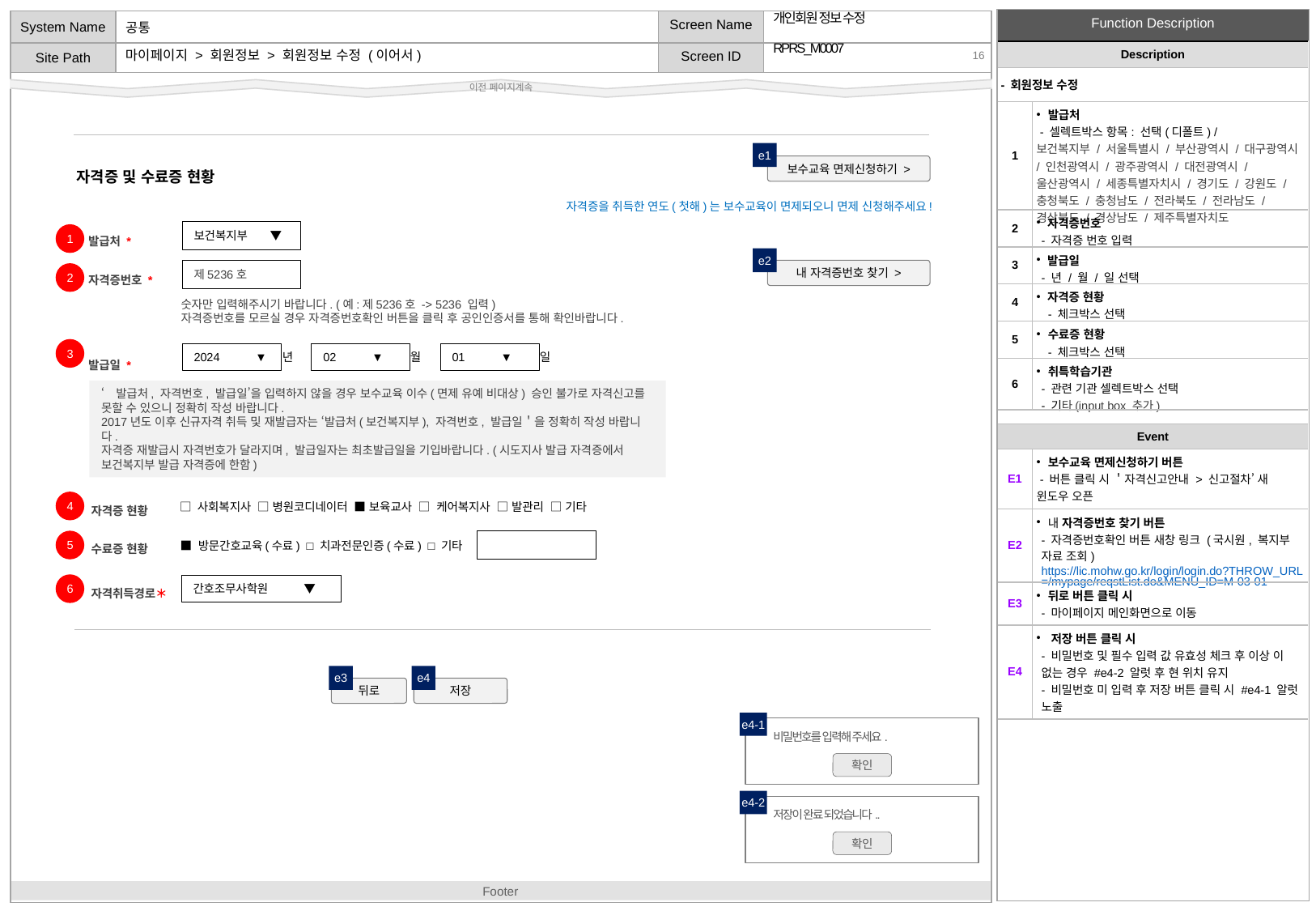

개인회원 정보 수정
| Description |  |
| --- | --- |
| - 회원정보 수정 |  |
| 1 | 발급처 - 셀렉트박스 항목: 선택(디폴트) / 보건복지부 / 서울특별시 / 부산광역시 / 대구광역시 / 인천광역시 / 광주광역시 / 대전광역시 / 울산광역시 / 세종특별자치시 / 경기도 / 강원도 / 충청북도 / 충청남도 / 전라북도 / 전라남도 / 경상북도 / 경상남도 / 제주특별자치도 |
| 2 | 자격증번호 - 자격증 번호 입력 |
| 3 | 발급일 - 년 / 월 / 일 선택 |
| 4 | 자격증 현황 - 체크박스 선택 |
| 5 | 수료증 현황 - 체크박스 선택 |
| 6 | 취특학습기관 - 관련 기관 셀렉트박스 선택 - 기타(input box 추가) |
RPRS_M0007
# 마이페이지 > 회원정보 > 회원정보 수정 (이어서)
e1
자격증 및 수료증 현황
보수교육 면제신청하기 >
자격증을 취득한 연도(첫해)는 보수교육이 면제되오니 면제 신청해주세요!
발급처 *
보건복지부       ▼
1
e2
자격증번호 *
내 자격증번호 찾기 >
제5236호
2
숫자만 입력해주시기 바랍니다. (예:제5236호 -> 5236 입력)
자격증번호를 모르실 경우 자격증번호확인 버튼을 클릭 후 공인인증서를 통해 확인바랍니다.
발급일 *
3
2024           ▼
년
02           ▼
월
01           ▼
일
‘발급처, 자격번호, 발급일’을 입력하지 않을 경우 보수교육 이수(면제 유예 비대상) 승인 불가로 자격신고를 못할 수 있으니 정확히 작성 바랍니다.
2017년도 이후 신규자격 취득 및 재발급자는 ‘발급처(보건복지부), 자격번호, 발급일＇을 정확히 작성 바랍니다.
자격증 재발급시 자격번호가 달라지며, 발급일자는 최초발급일을 기입바랍니다. (시도지사 발급 자격증에서 보건복지부 발급 자격증에 한함)
| Event |  |
| --- | --- |
| E1 | 보수교육 면제신청하기 버튼 - 버튼 클릭 시 ＇자격신고안내 > 신고절차’ 새 윈도우 오픈 |
| E2 | 내 자격증번호 찾기 버튼 - 자격증번호확인 버튼 새창 링크 (국시원, 복지부 자료 조회) https://lic.mohw.go.kr/login/login.do?THROW\_URL=/mypage/reqstList.do&MENU\_ID=M-03-01 |
| E3 | 뒤로 버튼 클릭 시 - 마이페이지 메인화면으로 이동 |
| E4 | 저장 버튼 클릭 시 - 비밀번호 및 필수 입력 값 유효성 체크 후 이상 이 없는 경우 #e4-2 알럿 후 현 위치 유지 - 비밀번호 미 입력 후 저장 버튼 클릭 시 #e4-1 알럿 노출 |
자격증 현황
4
□ 사회복지사  □ 병원코디네이터  ■ 보육교사  □  케어복지사  □ 발관리  □ 기타
수료증 현황

5
■ 방문간호교육(수료)  □ 치과전문인증(수료)  □ 기타
자격취득경로＊
6
간호조무사학원           ▼
e3
e4
저장
뒤로
e4-1

비밀번호를 입력해 주세요.
확인
e4-2

저장이 완료 되었습니다..
확인